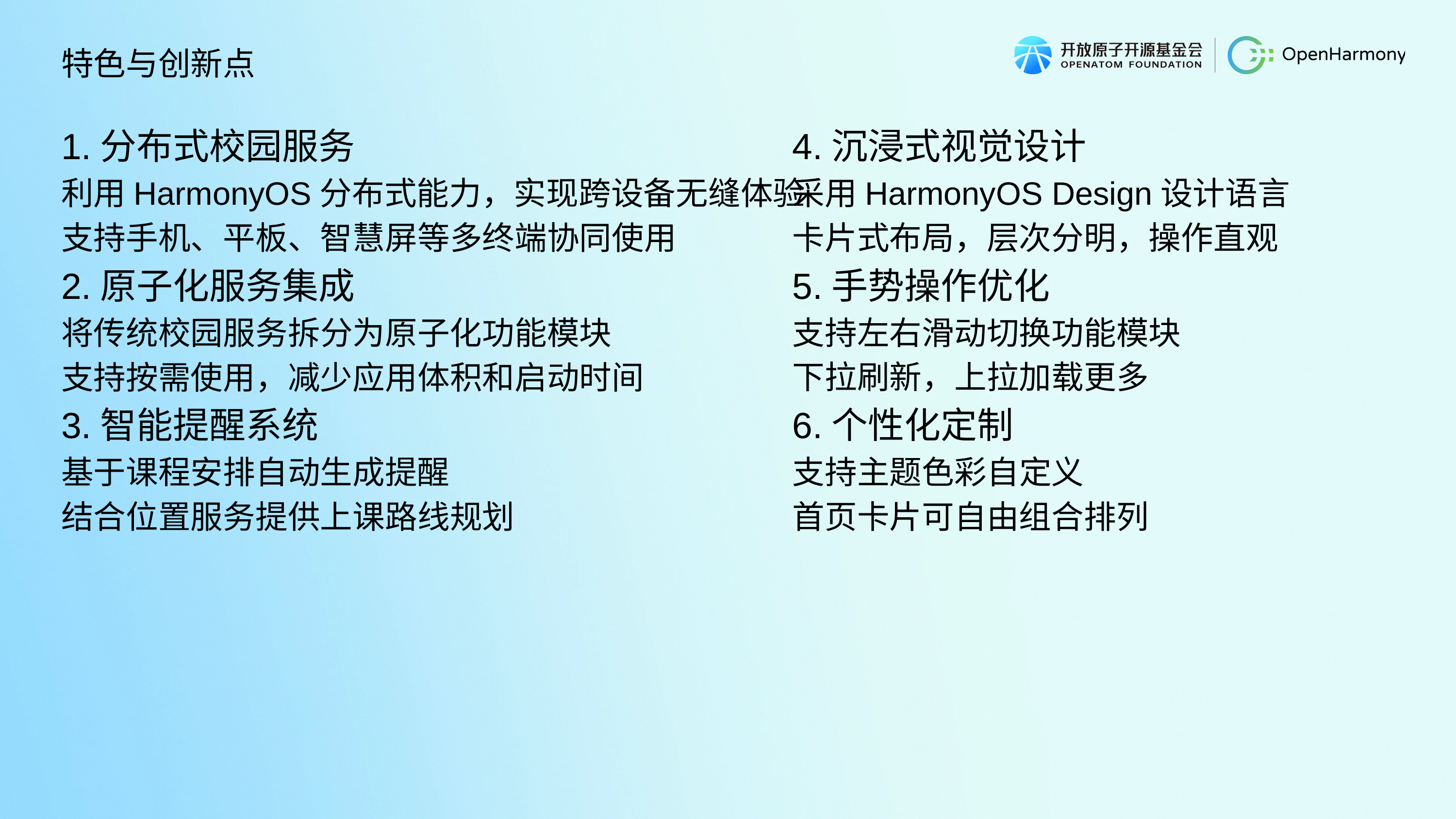

特色与创新点
4.沉浸式视觉设计
采用HarmonyOS Design设计语言
卡片式布局，层次分明，操作直观
5.手势操作优化
支持左右滑动切换功能模块
下拉刷新，上拉加载更多
6.个性化定制
支持主题色彩自定义
首页卡片可自由组合排列
1.分布式校园服务
利用HarmonyOS分布式能力，实现跨设备无缝体验
支持手机、平板、智慧屏等多终端协同使用
2.原子化服务集成
将传统校园服务拆分为原子化功能模块
支持按需使用，减少应用体积和启动时间
3.智能提醒系统
基于课程安排自动生成提醒
结合位置服务提供上课路线规划